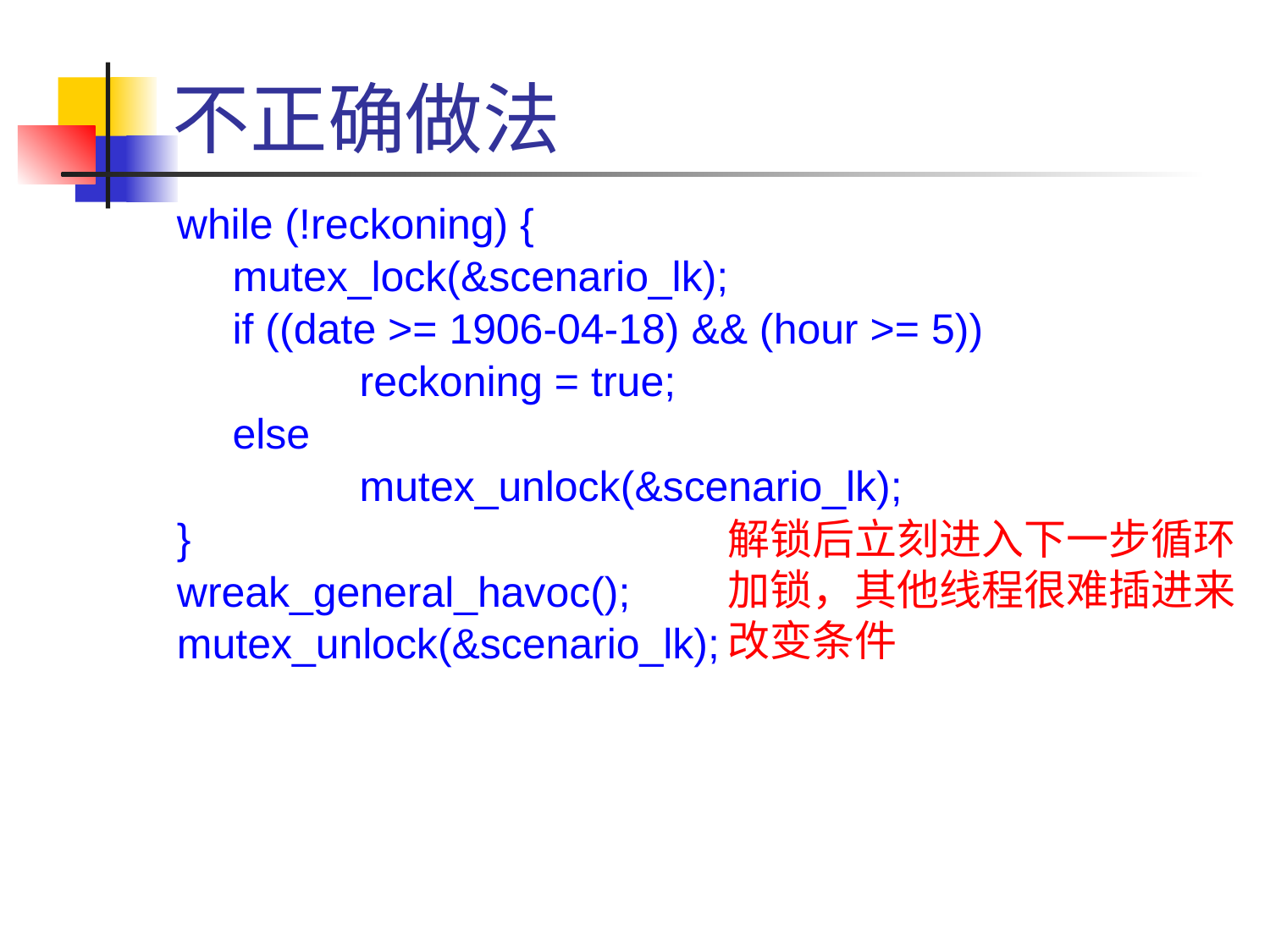

# 不正确做法
while (!reckoning) {
mutex_lock(&scenario_lk);
if ((date >= 1906-04-18) && (hour >= 5))
	reckoning = true;
else
	mutex_unlock(&scenario_lk);
}
wreak_general_havoc();
mutex_unlock(&scenario_lk);

解锁后立刻进入下一步循环
加锁，其他线程很难插进来改变条件